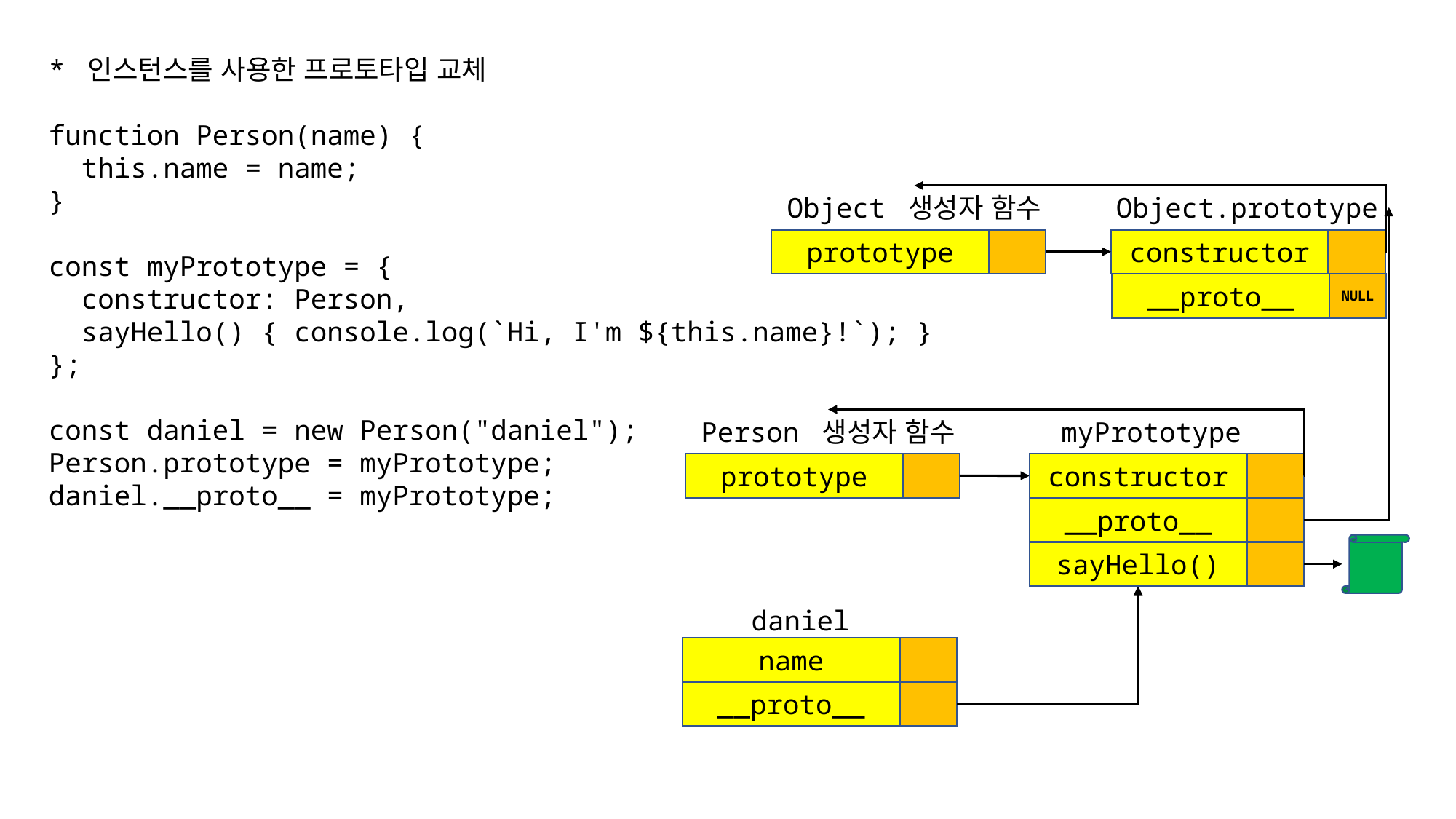

* 인스턴스를 사용한 프로토타입 교체

function Person(name) {
  this.name = name;
}

const myPrototype = {
  constructor: Person,
  sayHello() { console.log(`Hi, I'm ${this.name}!`); }
};

const daniel = new Person("daniel");
Person.prototype = myPrototype;
daniel.__proto__ = myPrototype;
Object 생성자 함수
Object.prototype
prototype

constructor

__proto__
NULL
Person 생성자 함수
myPrototype
prototype

constructor

__proto__

sayHello()

daniel
name

__proto__